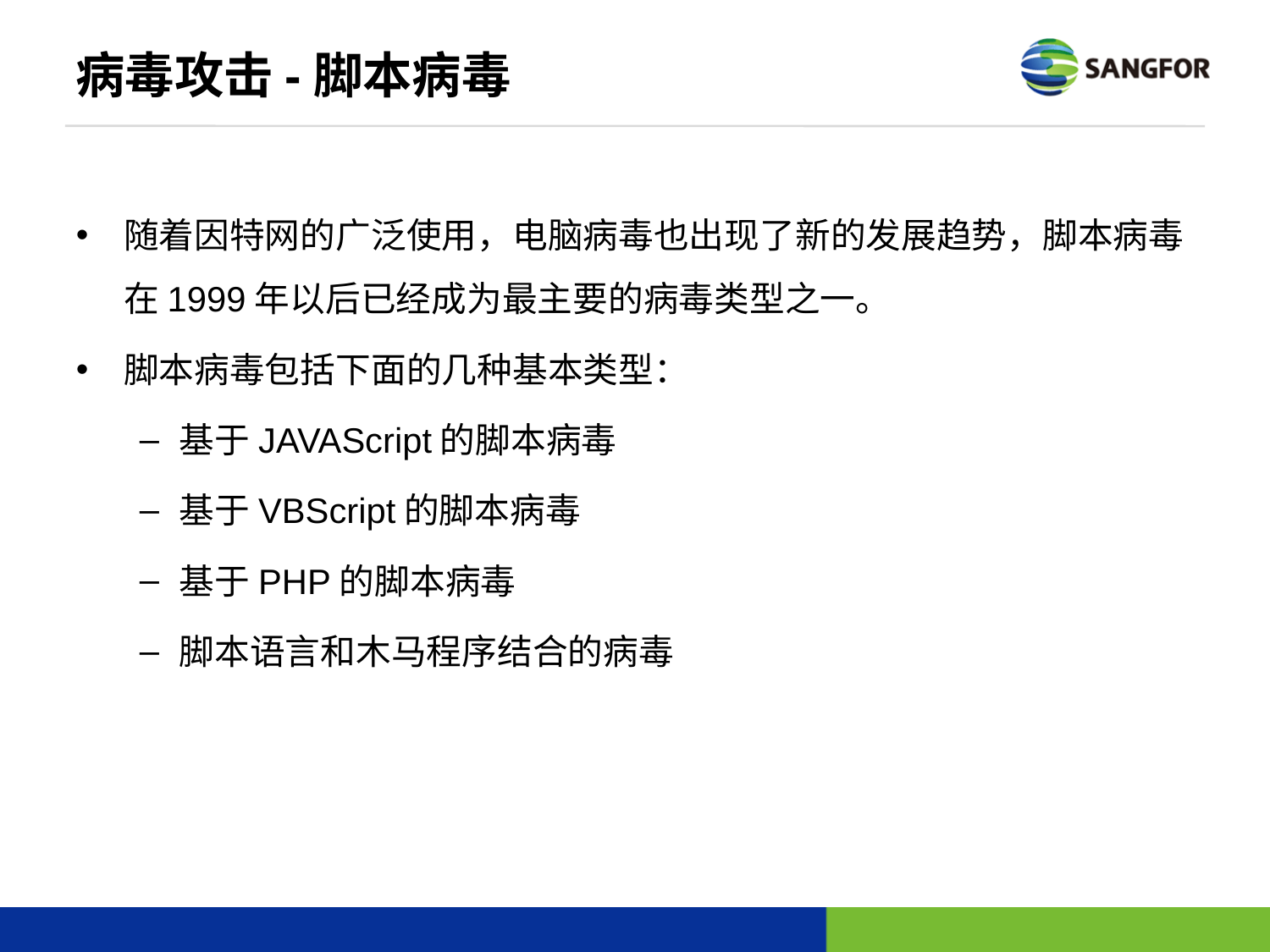

# 病毒攻击-脚本病毒
随着因特网的广泛使用，电脑病毒也出现了新的发展趋势，脚本病毒在1999年以后已经成为最主要的病毒类型之一。
脚本病毒包括下面的几种基本类型：
基于JAVAScript的脚本病毒
基于VBScript的脚本病毒
基于PHP的脚本病毒
脚本语言和木马程序结合的病毒